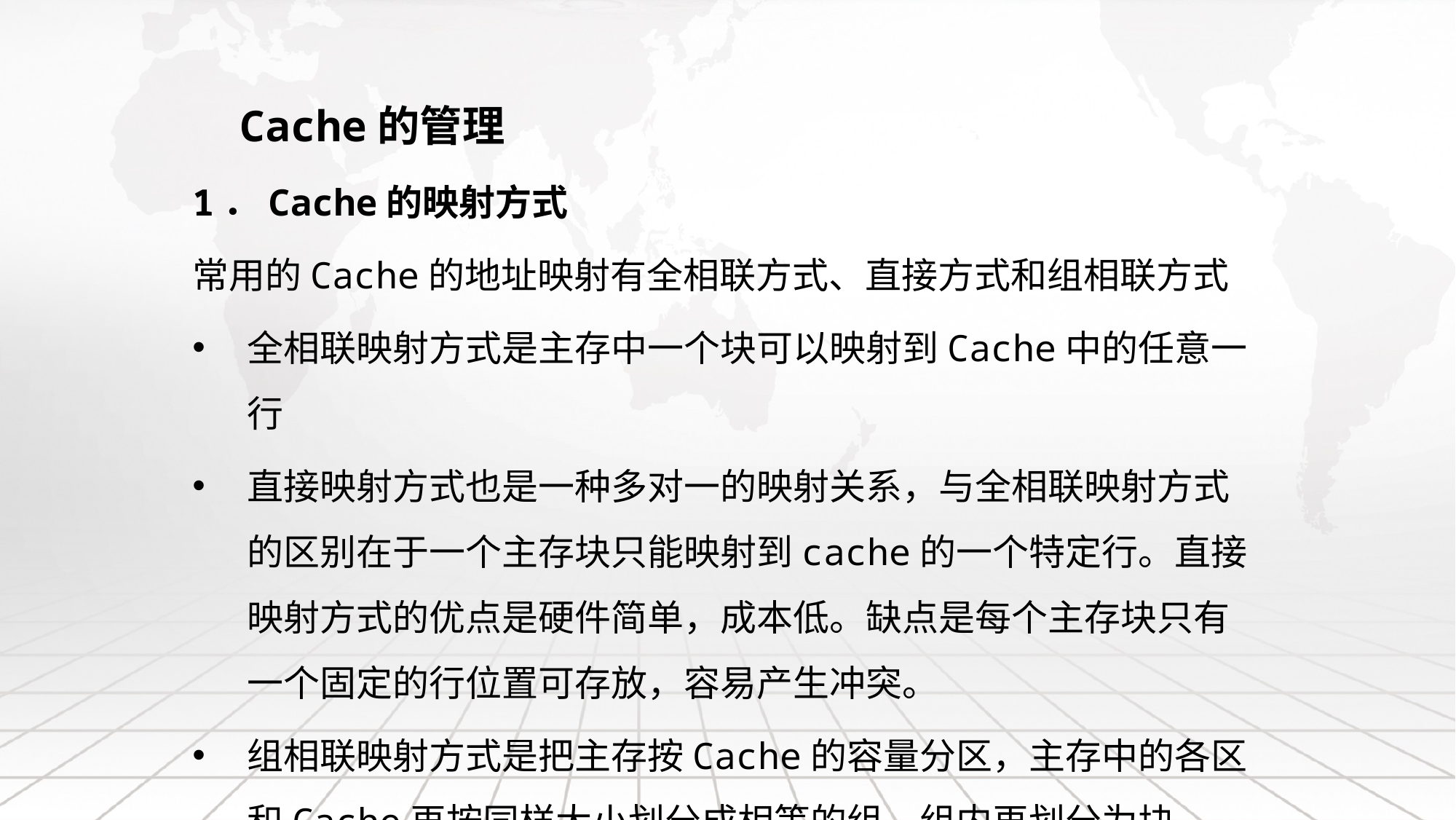

Cache的管理
1．Cache的映射方式
常用的Cache的地址映射有全相联方式、直接方式和组相联方式
全相联映射方式是主存中一个块可以映射到Cache中的任意一行
直接映射方式也是一种多对一的映射关系，与全相联映射方式的区别在于一个主存块只能映射到cache的一个特定行。直接映射方式的优点是硬件简单，成本低。缺点是每个主存块只有一个固定的行位置可存放，容易产生冲突。
组相联映射方式是把主存按Cache的容量分区，主存中的各区和Cache再按同样大小划分成相等的组，组内再划分为块。